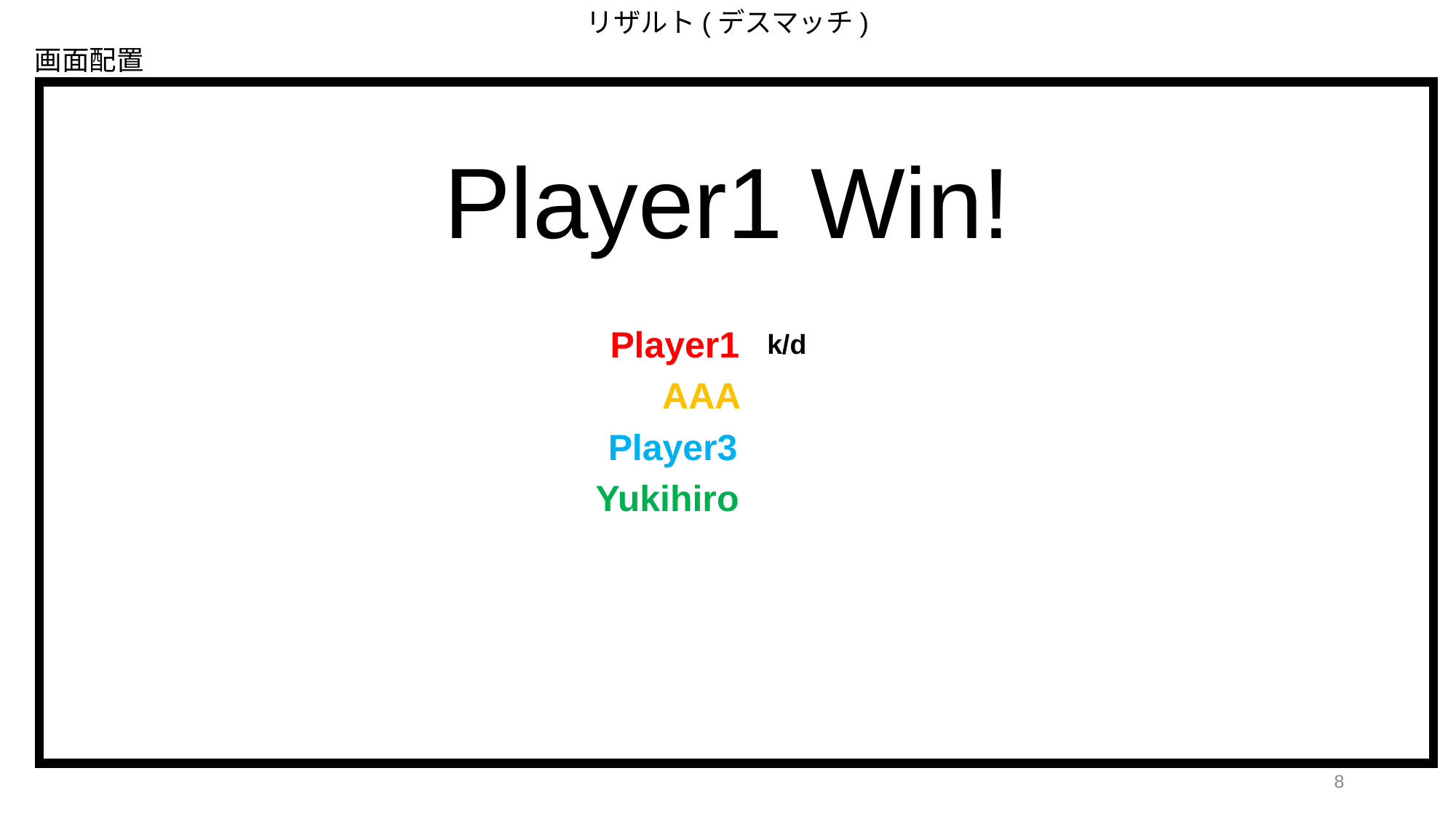

リザルト(デスマッチ)
画面配置

Player1 Win!
Player1
k/d
AAA
Player3
Yukihiro
8